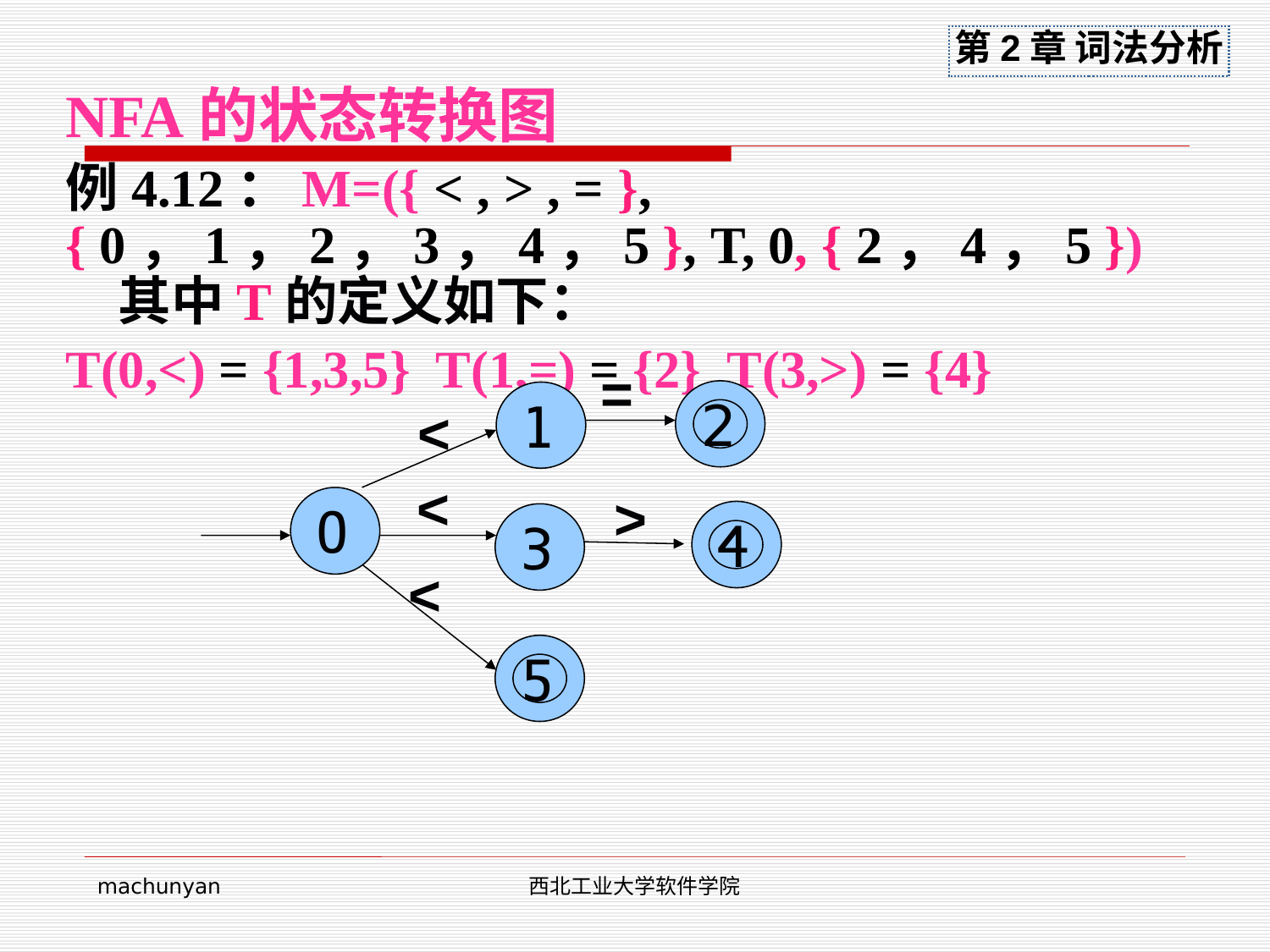

NFA的状态转换图
例4.12：M=({ < , > , = },{ 0，1，2，3，4，5 }, T, 0, { 2，4，5 })            其中T的定义如下：
T(0,<) = {1,3,5}  T(1,=) = {2}  T(3,>) = {4}
=

1
2
0

3
4

5
<

<
>

<
machunyan

西北工业大学软件学院
66